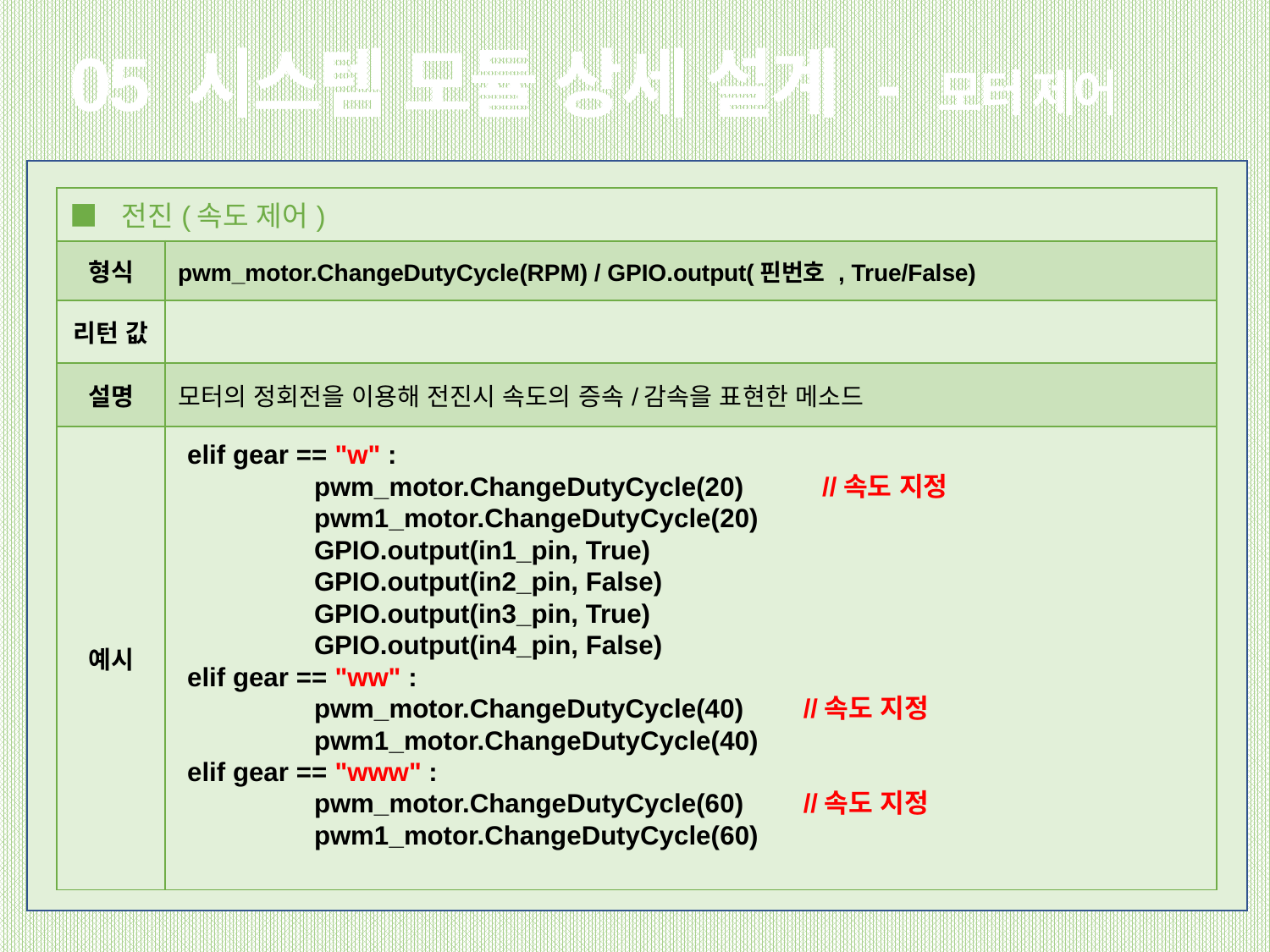

# 05 시스템 모듈 상세 설계 - 모터 제어

| ■ 전진(속도 제어) |  |
| --- | --- |
| 형식 | pwm\_motor.ChangeDutyCycle(RPM) / GPIO.output(핀번호 , True/False) |
| 리턴 값 |  |
| 설명 | 모터의 정회전을 이용해 전진시 속도의 증속/감속을 표현한 메소드 |
| 예시 |  |
elif gear == "w" :
	pwm_motor.ChangeDutyCycle(20)	//속도 지정
	pwm1_motor.ChangeDutyCycle(20)
	GPIO.output(in1_pin, True)
	GPIO.output(in2_pin, False)
	GPIO.output(in3_pin, True)
	GPIO.output(in4_pin, False)
elif gear == "ww" :
	pwm_motor.ChangeDutyCycle(40)        //속도 지정
	pwm1_motor.ChangeDutyCycle(40)
elif gear == "www" :
	pwm_motor.ChangeDutyCycle(60)        //속도 지정
	pwm1_motor.ChangeDutyCycle(60)